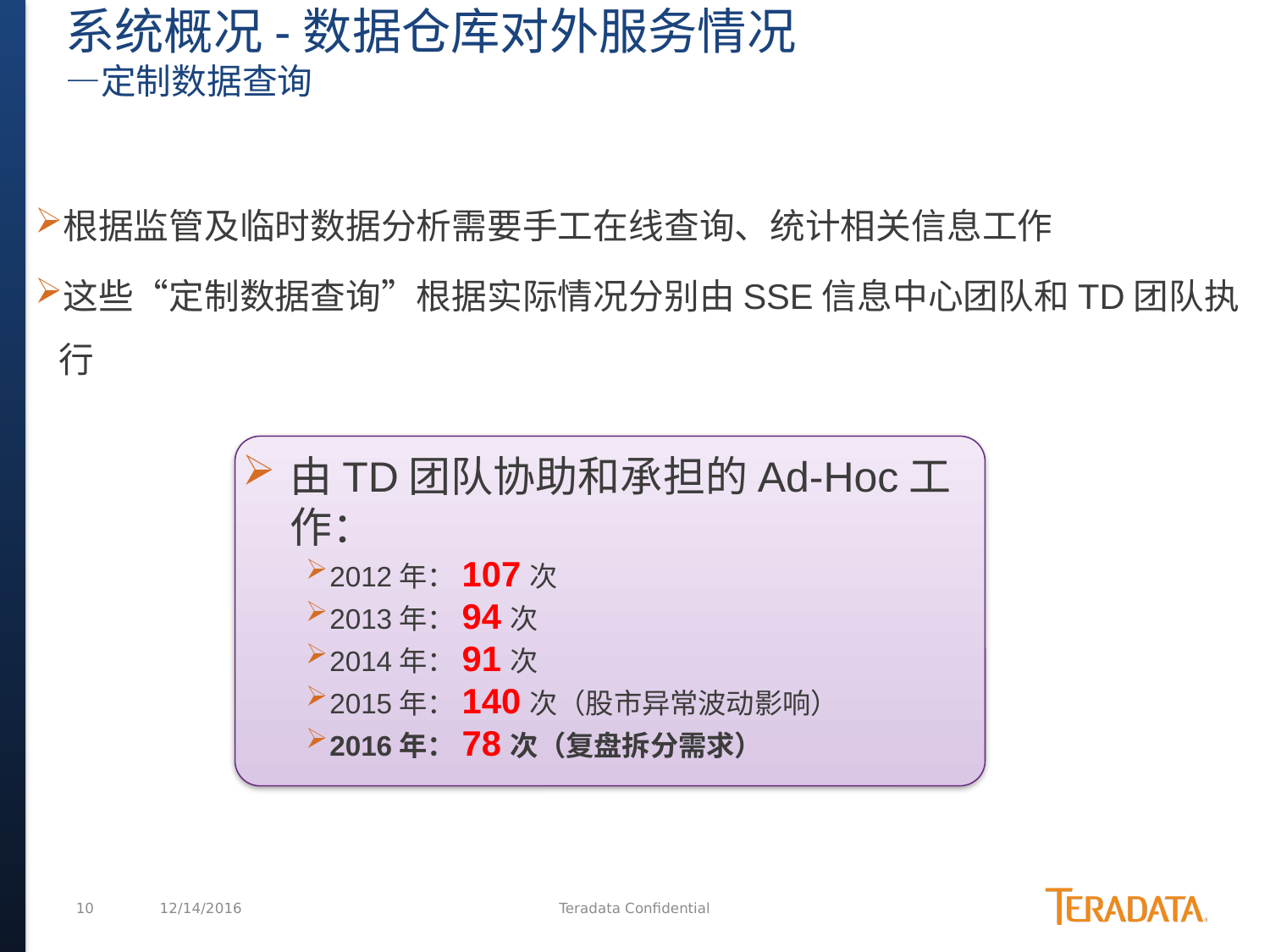

# 系统概况-数据仓库对外服务情况 —定制数据查询
根据监管及临时数据分析需要手工在线查询、统计相关信息工作
这些“定制数据查询”根据实际情况分别由SSE信息中心团队和TD团队执行
由TD团队协助和承担的Ad-Hoc工作：
2012年：107次
2013年：94次
2014年：91次
2015年：140次（股市异常波动影响）
2016年：78次（复盘拆分需求）